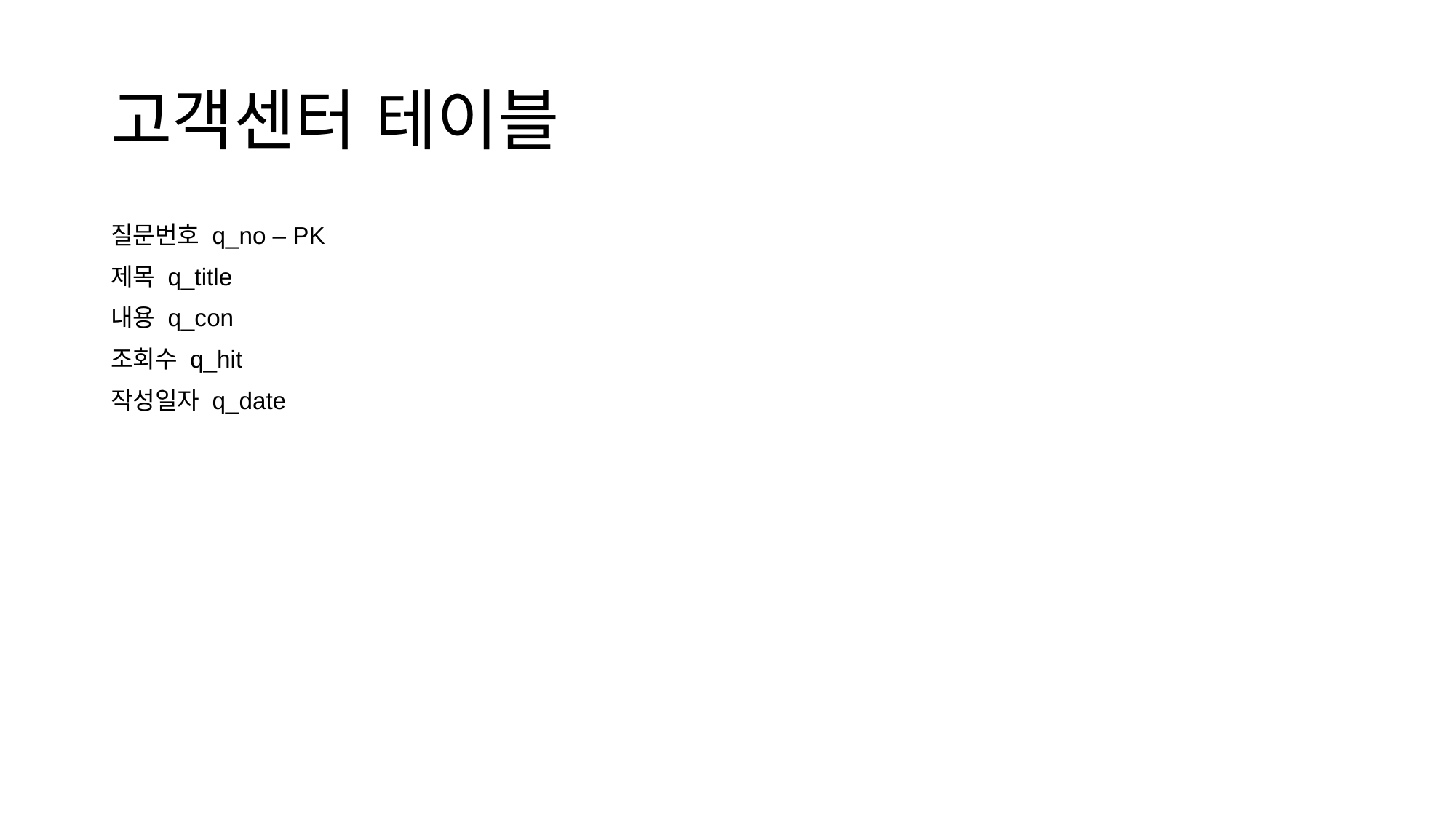

# 고객센터 테이블
질문번호 q_no – PK
제목 q_title
내용 q_con
조회수 q_hit
작성일자 q_date